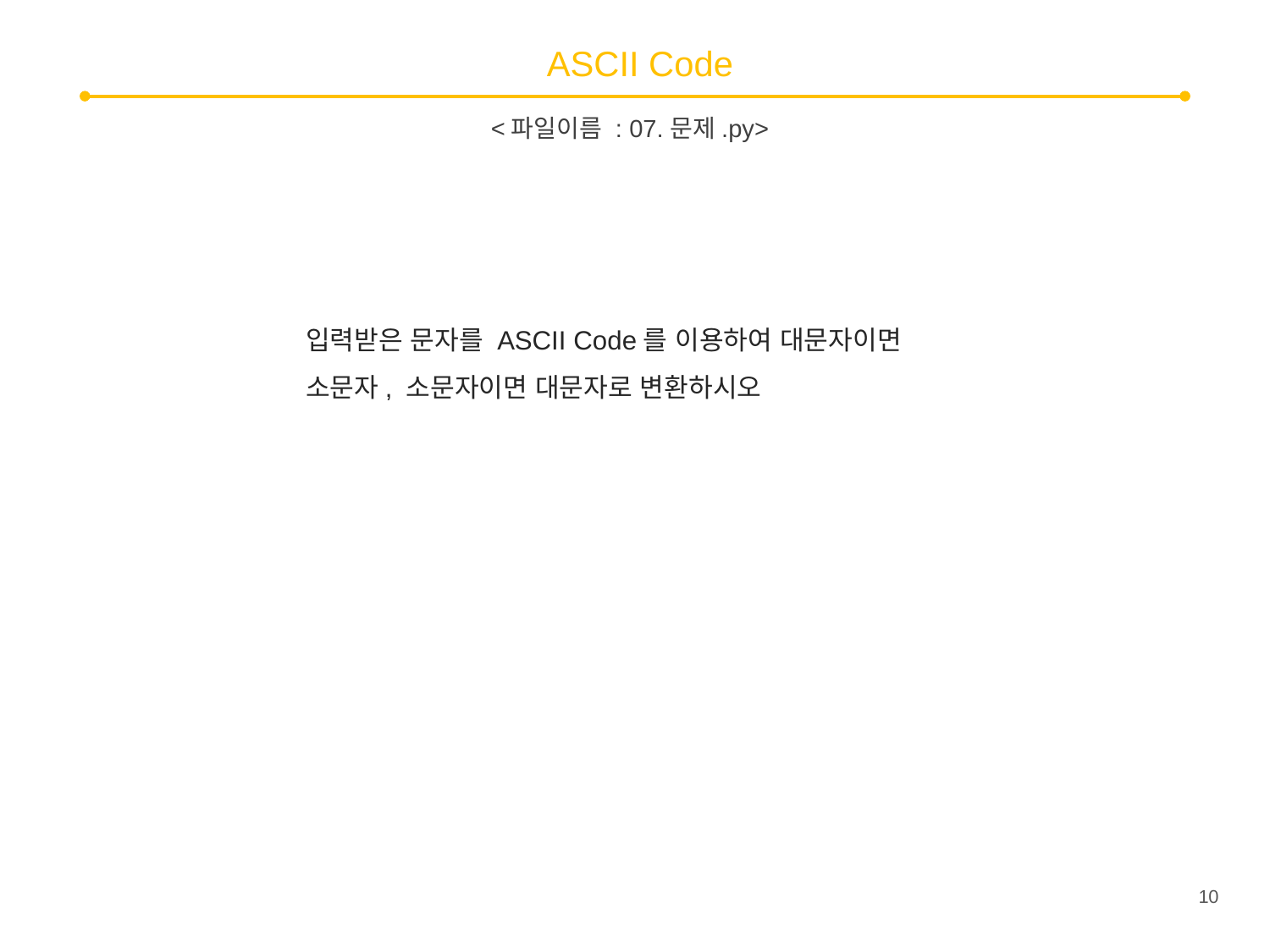

# ASCII Code
<파일이름 : 07.문제.py>
입력받은 문자를 ASCII Code를 이용하여 대문자이면 소문자, 소문자이면 대문자로 변환하시오